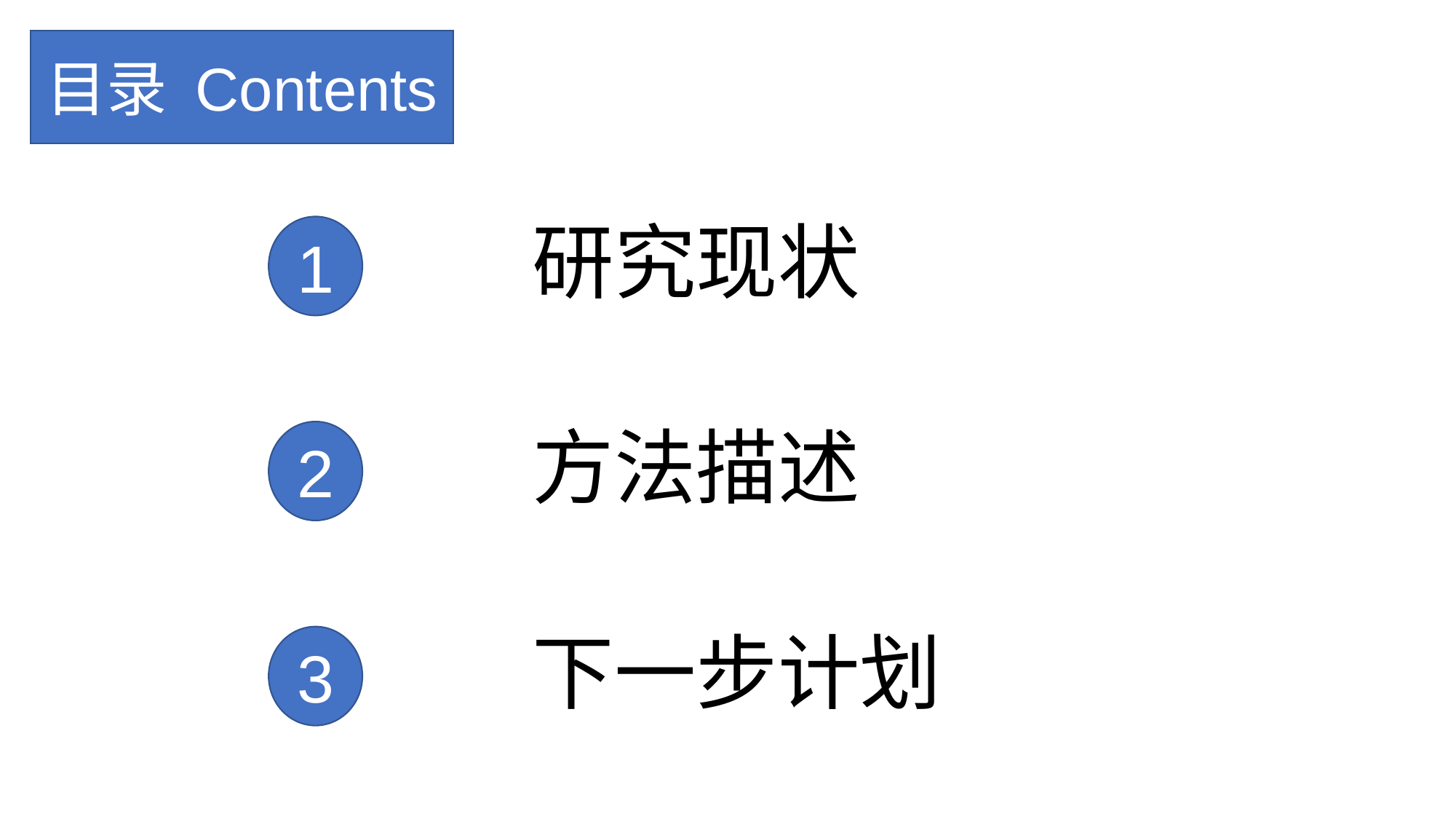

目录 Contents
研究现状
1
方法描述
2
下一步计划
3